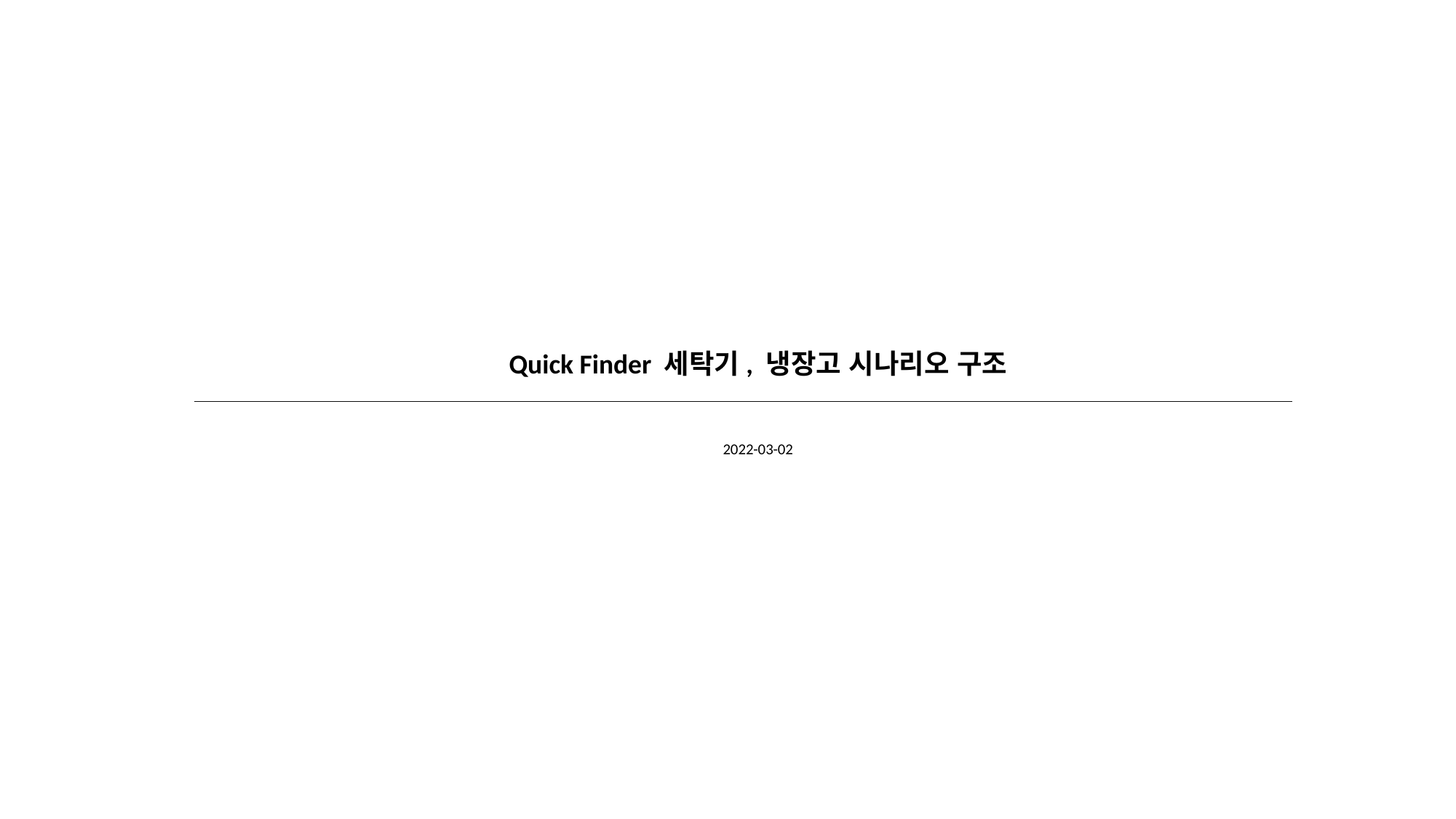

Quick Finder 세탁기, 냉장고 시나리오 구조
2022-03-02